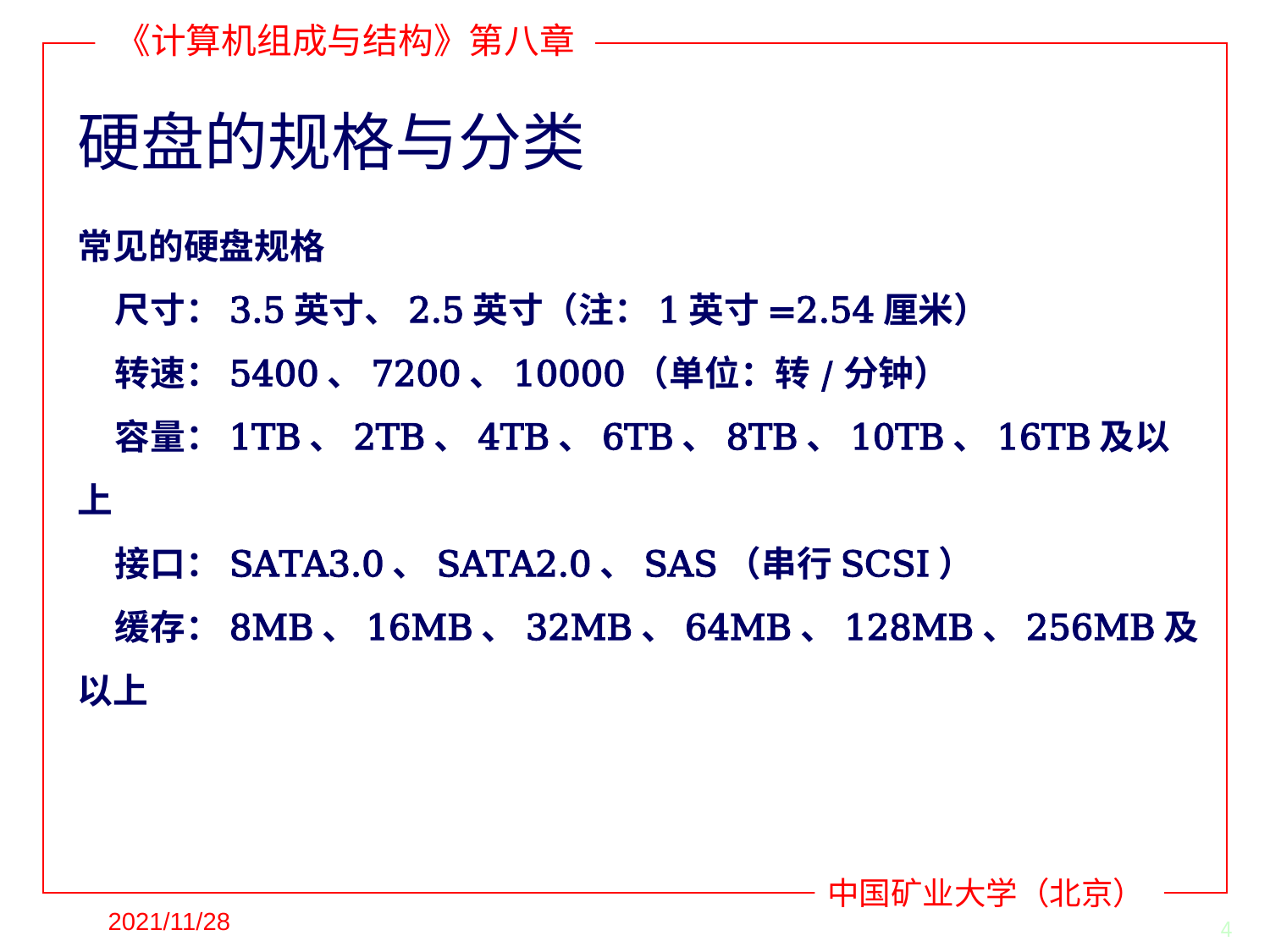

# 硬盘的规格与分类
常见的硬盘规格
尺寸：3.5英寸、2.5英寸（注：1英寸=2.54厘米）
转速：5400、7200、10000（单位：转/分钟）
容量：1TB、2TB、4TB、6TB、8TB、10TB、16TB及以上
接口：SATA3.0、SATA2.0、SAS（串行SCSI）
缓存：8MB、16MB、32MB、64MB、128MB、256MB及以上
2021/11/28